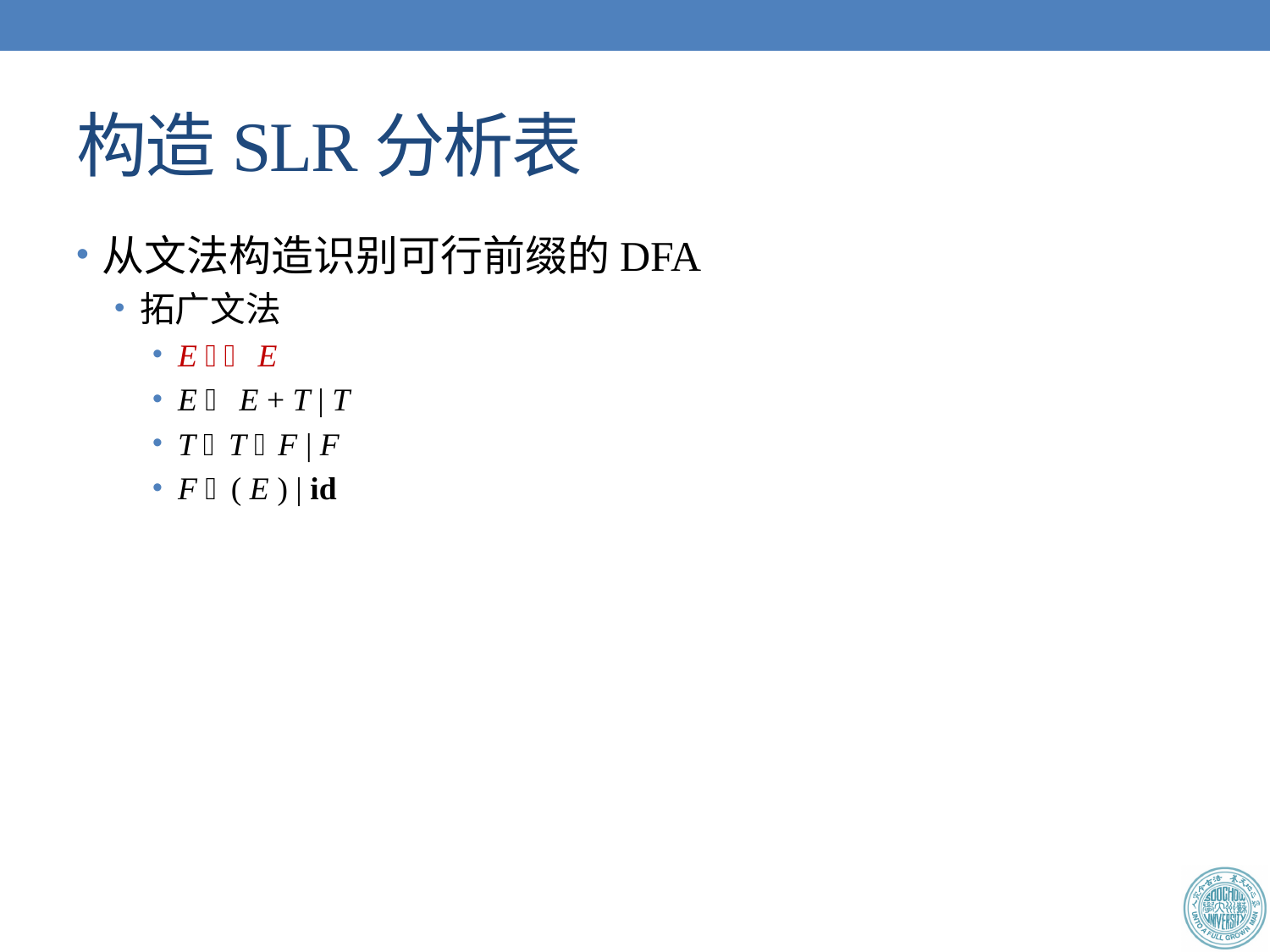

# 构造SLR分析表
从文法构造识别可行前缀的DFA
拓广文法
E ′ → E
E → E + T | T
T →T ∗ F | F
F →( E ) | id